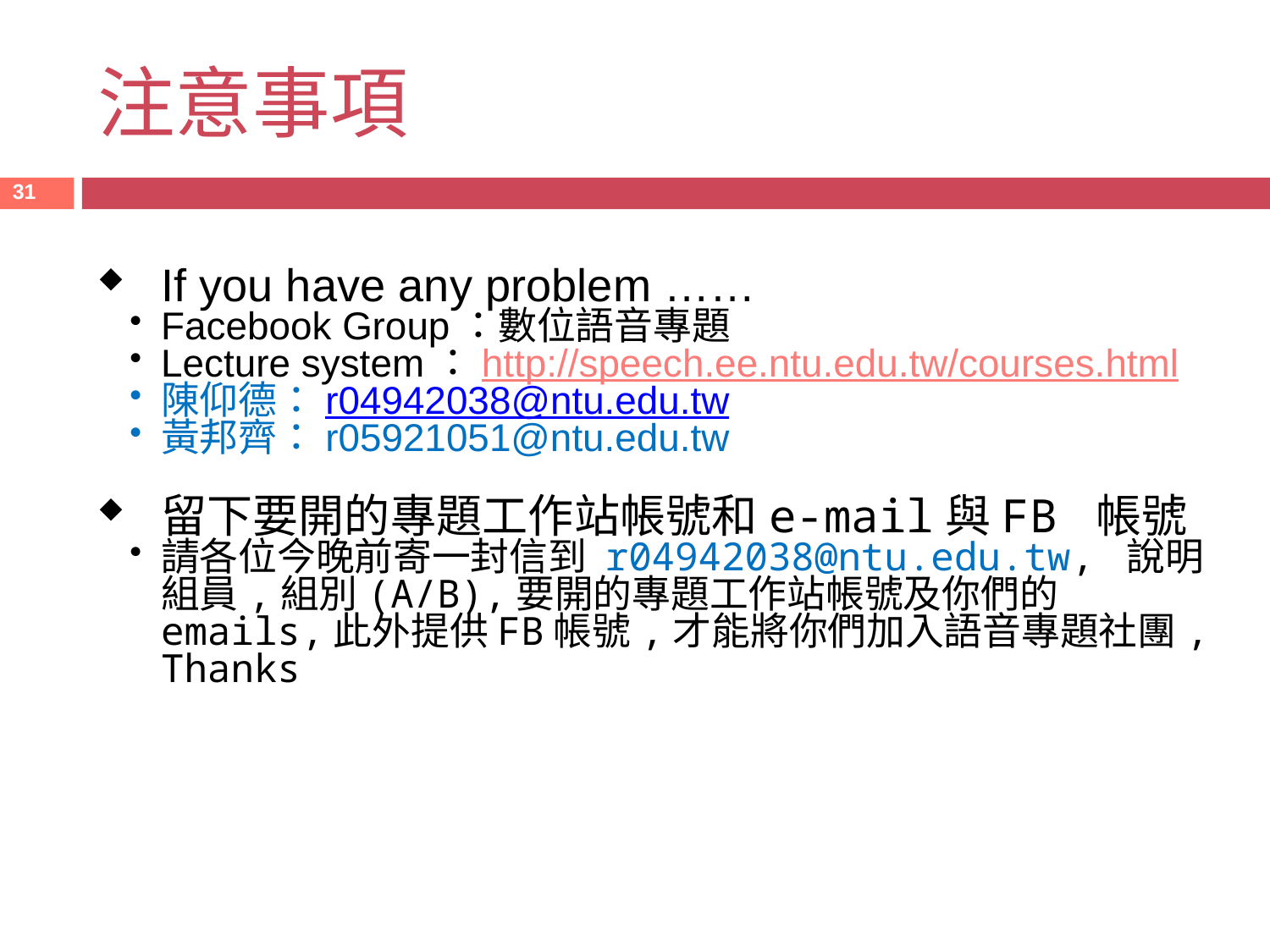

注意事項
31

If you have any problem ……
Facebook Group：數位語音專題
Lecture system：http://speech.ee.ntu.edu.tw/courses.html
陳仰德：r04942038@ntu.edu.tw
黃邦齊：r05921051@ntu.edu.tw

留下要開的專題工作站帳號和e-mail與FB 帳號
請各位今晚前寄一封信到 r04942038@ntu.edu.tw, 說明組員,組別(A/B),要開的專題工作站帳號及你們的emails,此外提供FB帳號,才能將你們加入語音專題社團,Thanks